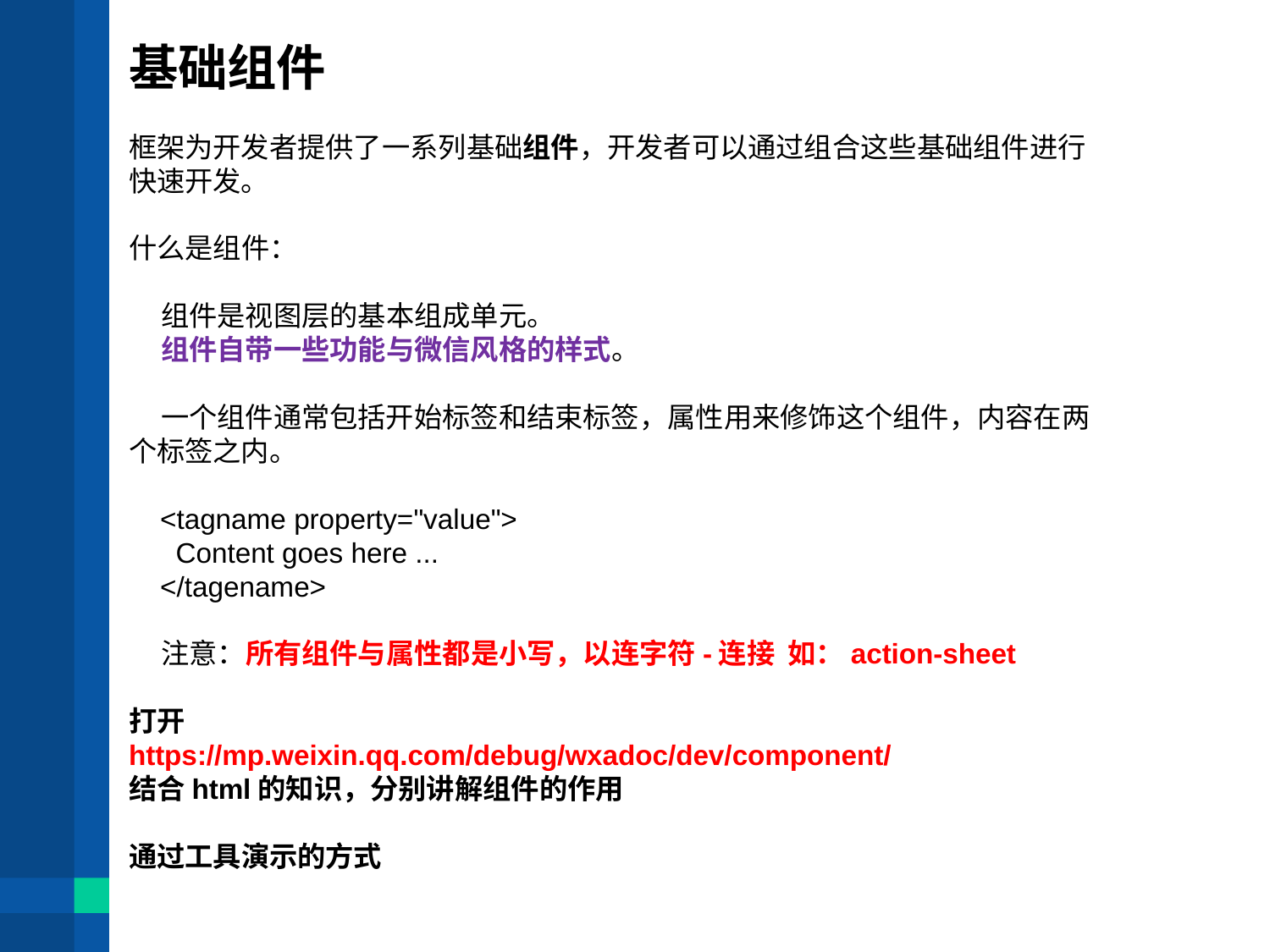

基础组件

框架为开发者提供了一系列基础组件，开发者可以通过组合这些基础组件进行快速开发。

什么是组件：

    组件是视图层的基本组成单元。
    组件自带一些功能与微信风格的样式。

    一个组件通常包括开始标签和结束标签，属性用来修饰这个组件，内容在两个标签之内。

    <tagname property="value">
      Content goes here ...
    </tagename>

    注意：所有组件与属性都是小写，以连字符-连接  如：action-sheet

打开
https://mp.weixin.qq.com/debug/wxadoc/dev/component/
结合html的知识，分别讲解组件的作用

通过工具演示的方式